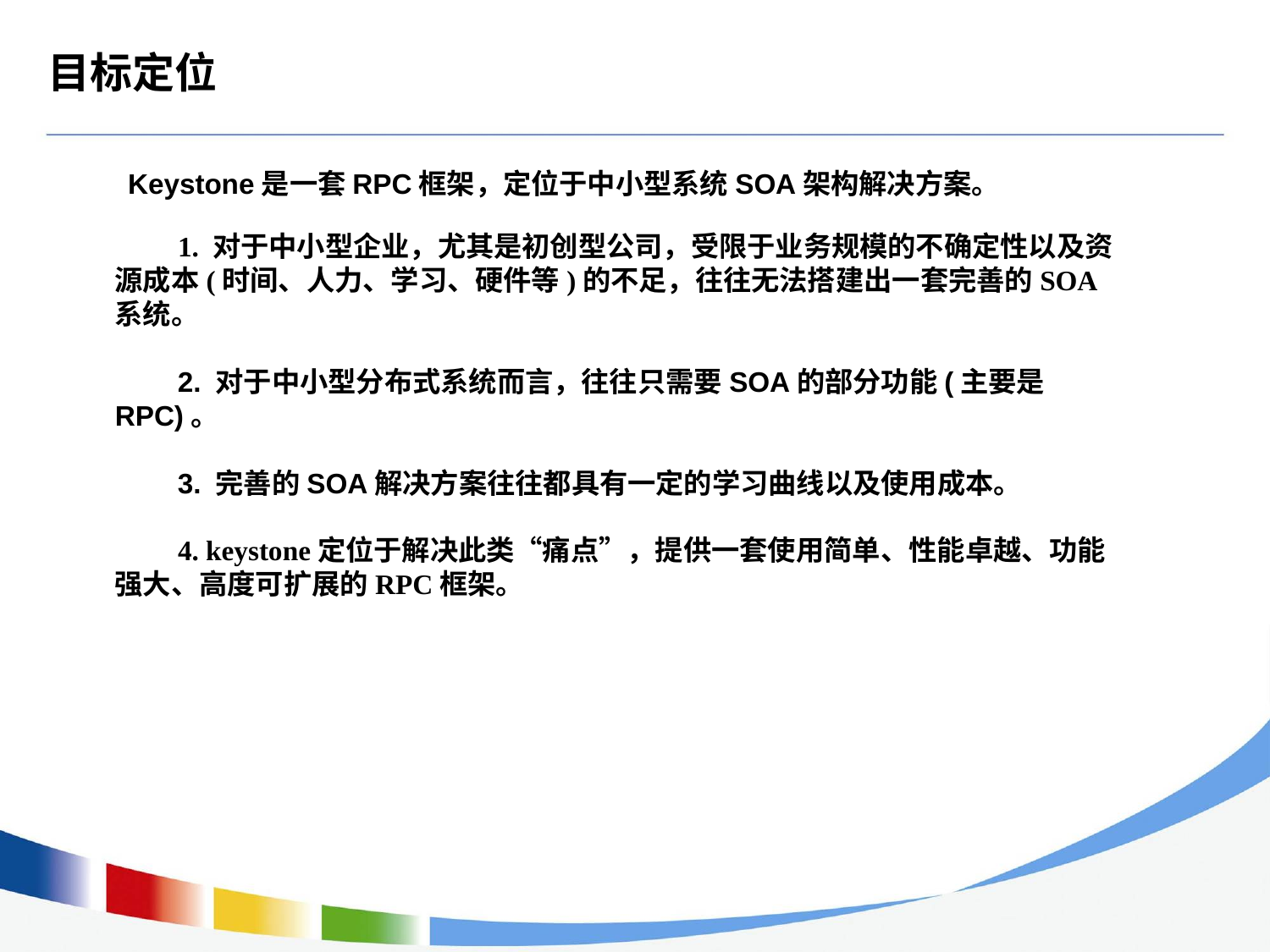

# 目标定位
Keystone是一套RPC框架，定位于中小型系统SOA架构解决方案。

         1. 对于中小型企业，尤其是初创型公司，受限于业务规模的不确定性以及资源成本(时间、人力、学习、硬件等)的不足，往往无法搭建出一套完善的SOA系统。

        2. 对于中小型分布式系统而言，往往只需要SOA的部分功能(主要是RPC)。

        3. 完善的SOA解决方案往往都具有一定的学习曲线以及使用成本。

         4. keystone定位于解决此类“痛点”，提供一套使用简单、性能卓越、功能强大、高度可扩展的RPC框架。